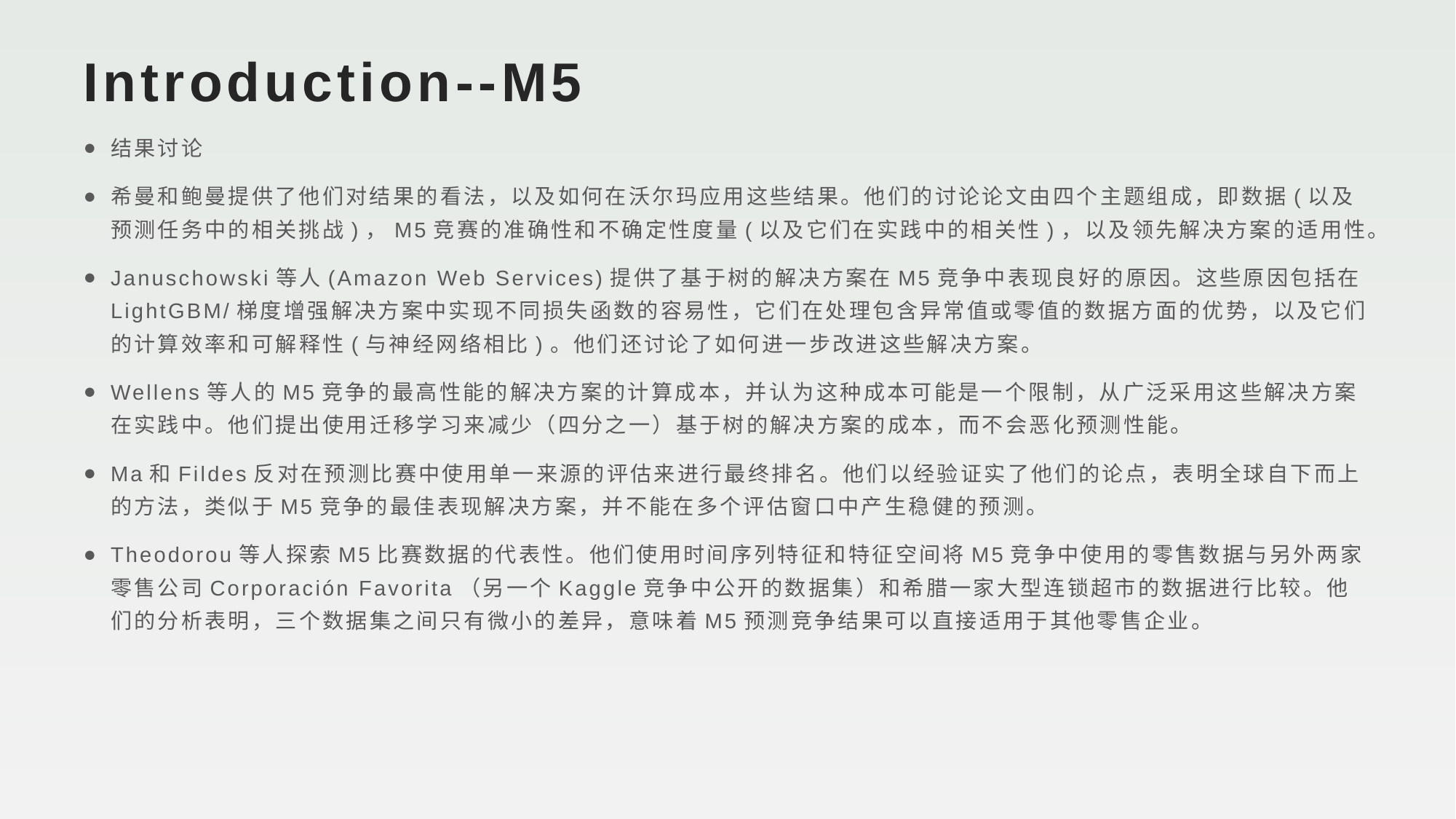

# Introduction--M5
结果讨论
希曼和鲍曼提供了他们对结果的看法，以及如何在沃尔玛应用这些结果。他们的讨论论文由四个主题组成，即数据(以及预测任务中的相关挑战)，M5竞赛的准确性和不确定性度量(以及它们在实践中的相关性)，以及领先解决方案的适用性。
Januschowski等人(Amazon Web Services)提供了基于树的解决方案在M5竞争中表现良好的原因。这些原因包括在LightGBM/梯度增强解决方案中实现不同损失函数的容易性，它们在处理包含异常值或零值的数据方面的优势，以及它们的计算效率和可解释性(与神经网络相比)。他们还讨论了如何进一步改进这些解决方案。
Wellens等人的M5竞争的最高性能的解决方案的计算成本，并认为这种成本可能是一个限制，从广泛采用这些解决方案在实践中。他们提出使用迁移学习来减少（四分之一）基于树的解决方案的成本，而不会恶化预测性能。
Ma和Fildes反对在预测比赛中使用单一来源的评估来进行最终排名。他们以经验证实了他们的论点，表明全球自下而上的方法，类似于M5竞争的最佳表现解决方案，并不能在多个评估窗口中产生稳健的预测。
Theodorou等人探索M5比赛数据的代表性。他们使用时间序列特征和特征空间将M5竞争中使用的零售数据与另外两家零售公司Corporación Favorita（另一个Kaggle竞争中公开的数据集）和希腊一家大型连锁超市的数据进行比较。他们的分析表明，三个数据集之间只有微小的差异，意味着M5预测竞争结果可以直接适用于其他零售企业。